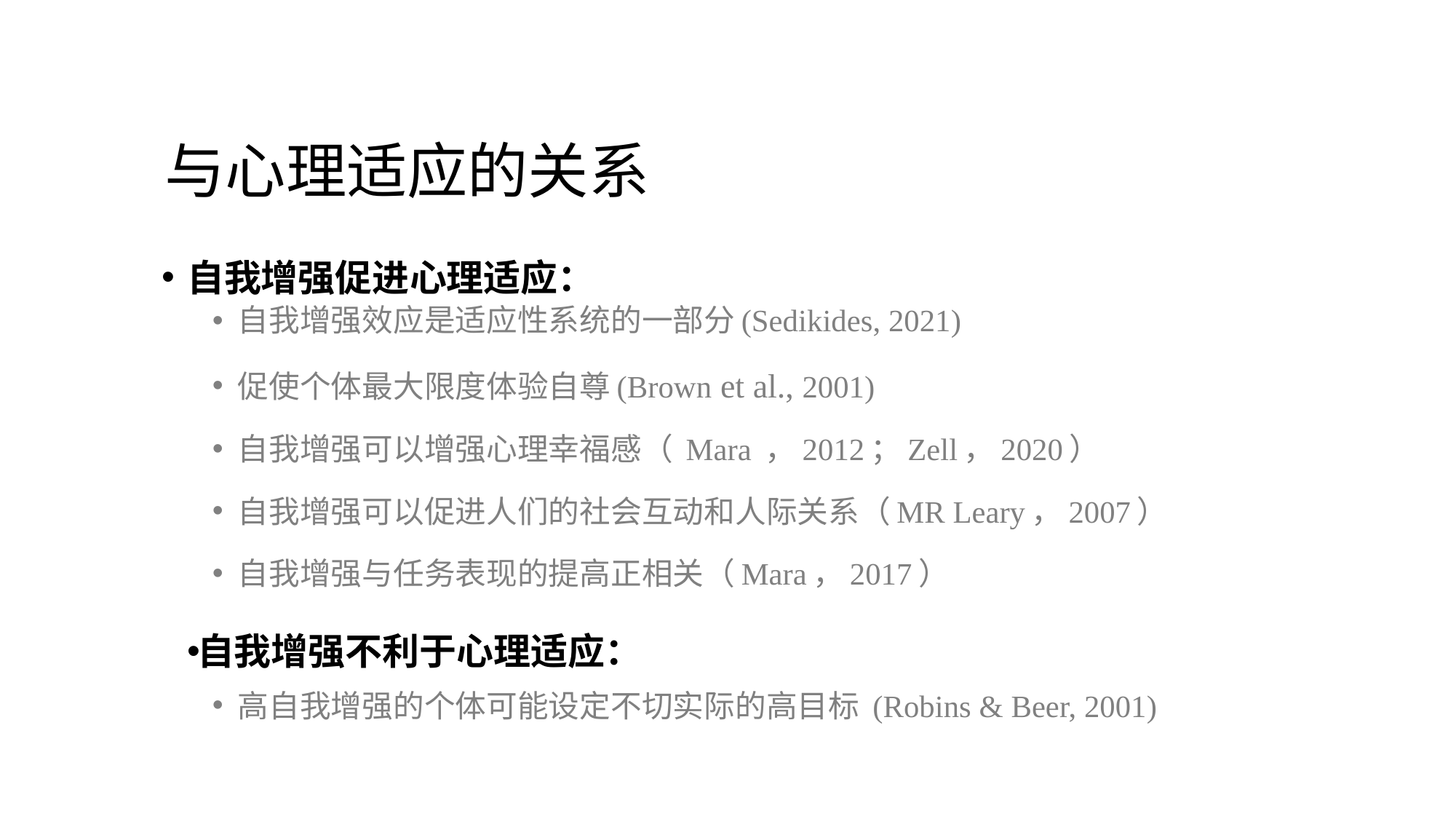

与心理适应的关系
自我增强促进心理适应：
自我增强效应是适应性系统的一部分(Sedikides, 2021)
促使个体最大限度体验自尊(Brown et al., 2001)
自我增强可以增强心理幸福感（ Mara ，2012；Zell，2020）
自我增强可以促进人们的社会互动和人际关系（MR Leary，2007）
自我增强与任务表现的提高正相关（Mara，2017）
自我增强不利于心理适应：
高自我增强的个体可能设定不切实际的高目标 (Robins & Beer, 2001)